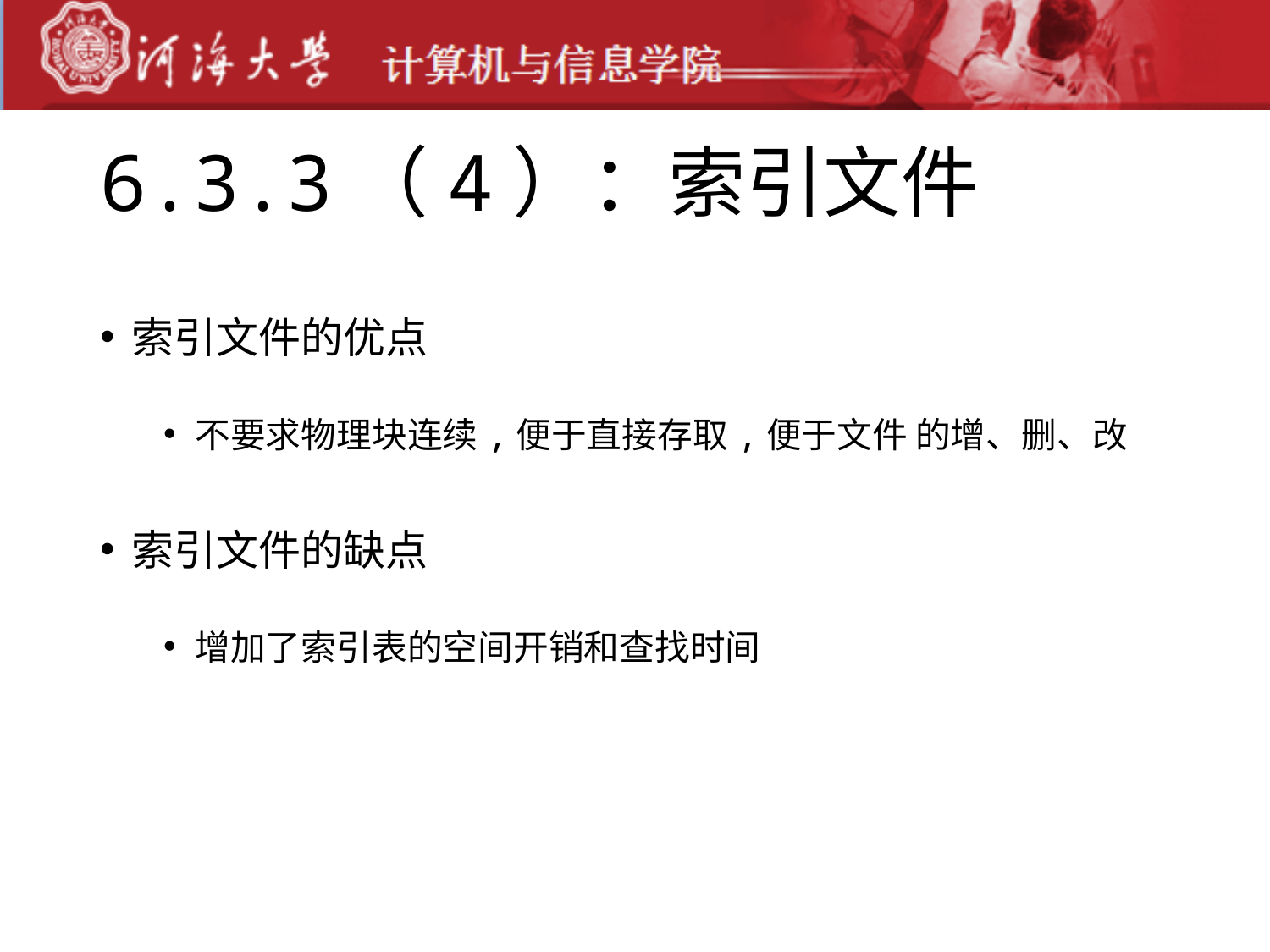

# 6.3.3（4）：索引文件
索引文件的优点
不要求物理块连续,便于直接存取,便于文件 的增、删、改
索引文件的缺点
增加了索引表的空间开销和查找时间